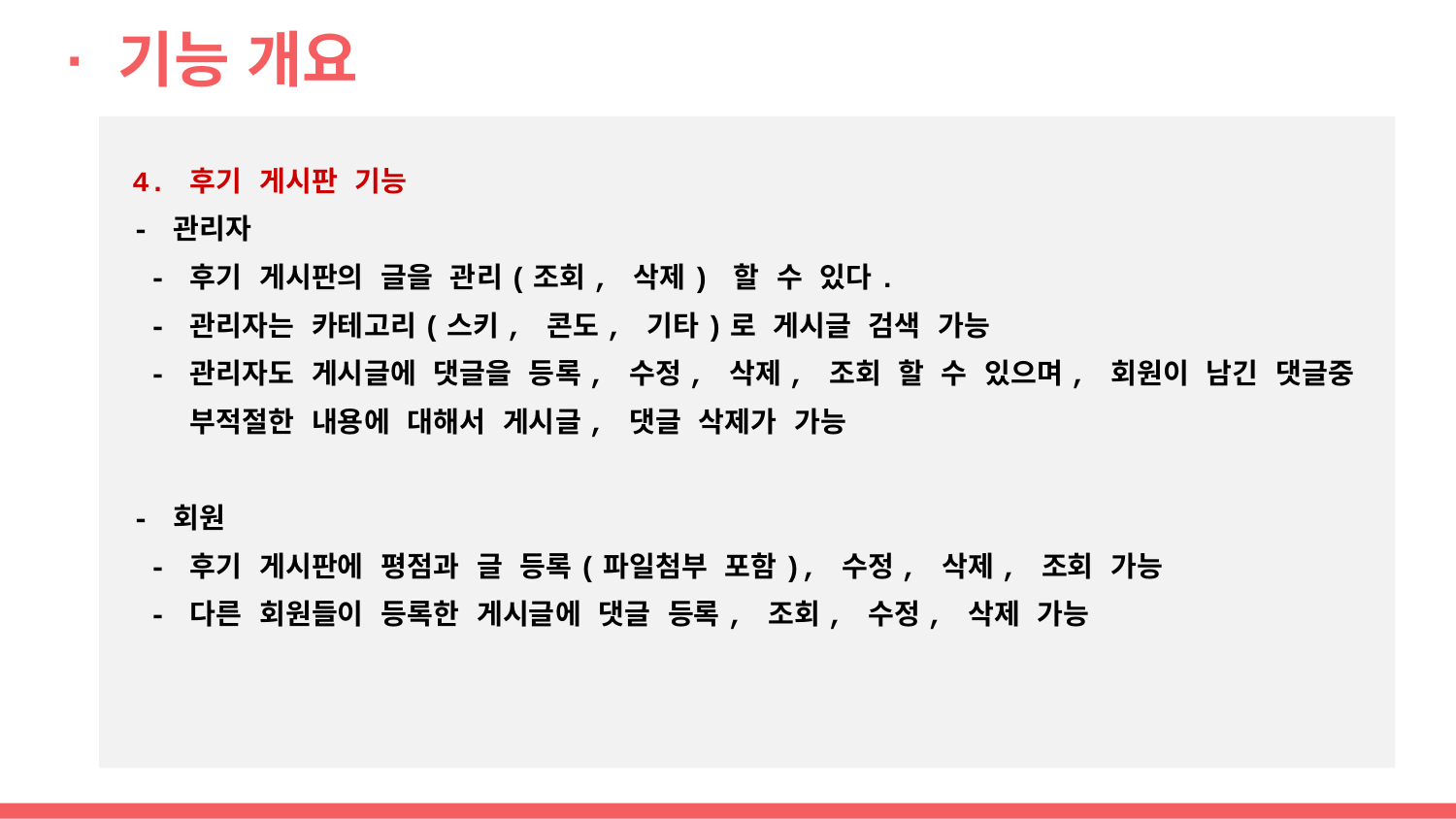

# · 기능 개요

4. 후기 게시판 기능
- 관리자
 - 후기 게시판의 글을 관리(조회, 삭제) 할 수 있다.
 - 관리자는 카테고리(스키, 콘도, 기타)로 게시글 검색 가능
 - 관리자도 게시글에 댓글을 등록, 수정, 삭제, 조회 할 수 있으며, 회원이 남긴 댓글중
   부적절한 내용에 대해서 게시글, 댓글 삭제가 가능

- 회원
 - 후기 게시판에 평점과 글 등록(파일첨부 포함), 수정, 삭제, 조회 가능
 - 다른 회원들이 등록한 게시글에 댓글 등록, 조회, 수정, 삭제 가능